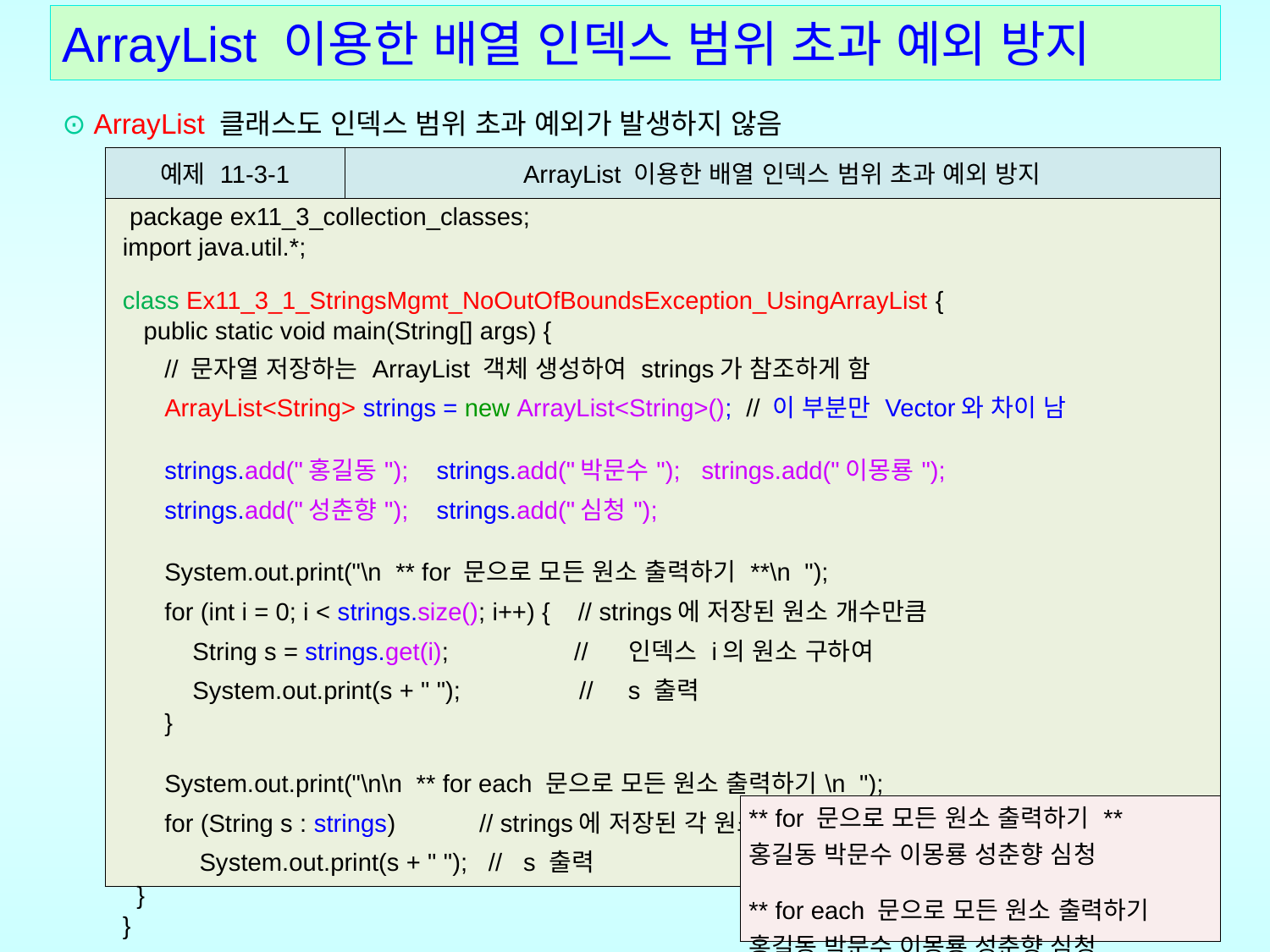

ArrayList 이용한 배열 인덱스 범위 초과 예외 방지
⊙ ArrayList 클래스도 인덱스 범위 초과 예외가 발생하지 않음
| 예제 11-3-1 | ArrayList 이용한 배열 인덱스 범위 초과 예외 방지 |
| --- | --- |
| package ex11\_3\_collection\_classes; import java.util.\*; class Ex11\_3\_1\_StringsMgmt\_NoOutOfBoundsException\_UsingArrayList { public static void main(String[] args) { // 문자열 저장하는 ArrayList 객체 생성하여 strings가 참조하게 함 ArrayList<String> strings = new ArrayList<String>(); // 이 부분만 Vector와 차이 남 strings.add("홍길동"); strings.add("박문수"); strings.add("이몽룡"); strings.add("성춘향"); strings.add("심청"); System.out.print("\n \*\* for 문으로 모든 원소 출력하기 \*\*\n "); for (int i = 0; i < strings.size(); i++) { // strings에 저장된 원소 개수만큼 String s = strings.get(i); // 인덱스 i의 원소 구하여 System.out.print(s + " "); // s 출력 } System.out.print("\n\n \*\* for each 문으로 모든 원소 출력하기\n "); for (String s : strings) // strings에 저장된 각 원소 s에 대해 System.out.print(s + " "); // s 출력 } } |  |
| \*\* for 문으로 모든 원소 출력하기 \*\* 홍길동 박문수 이몽룡 성춘향 심청 \*\* for each 문으로 모든 원소 출력하기 홍길동 박문수 이몽룡 성춘향 심청 |
| --- |